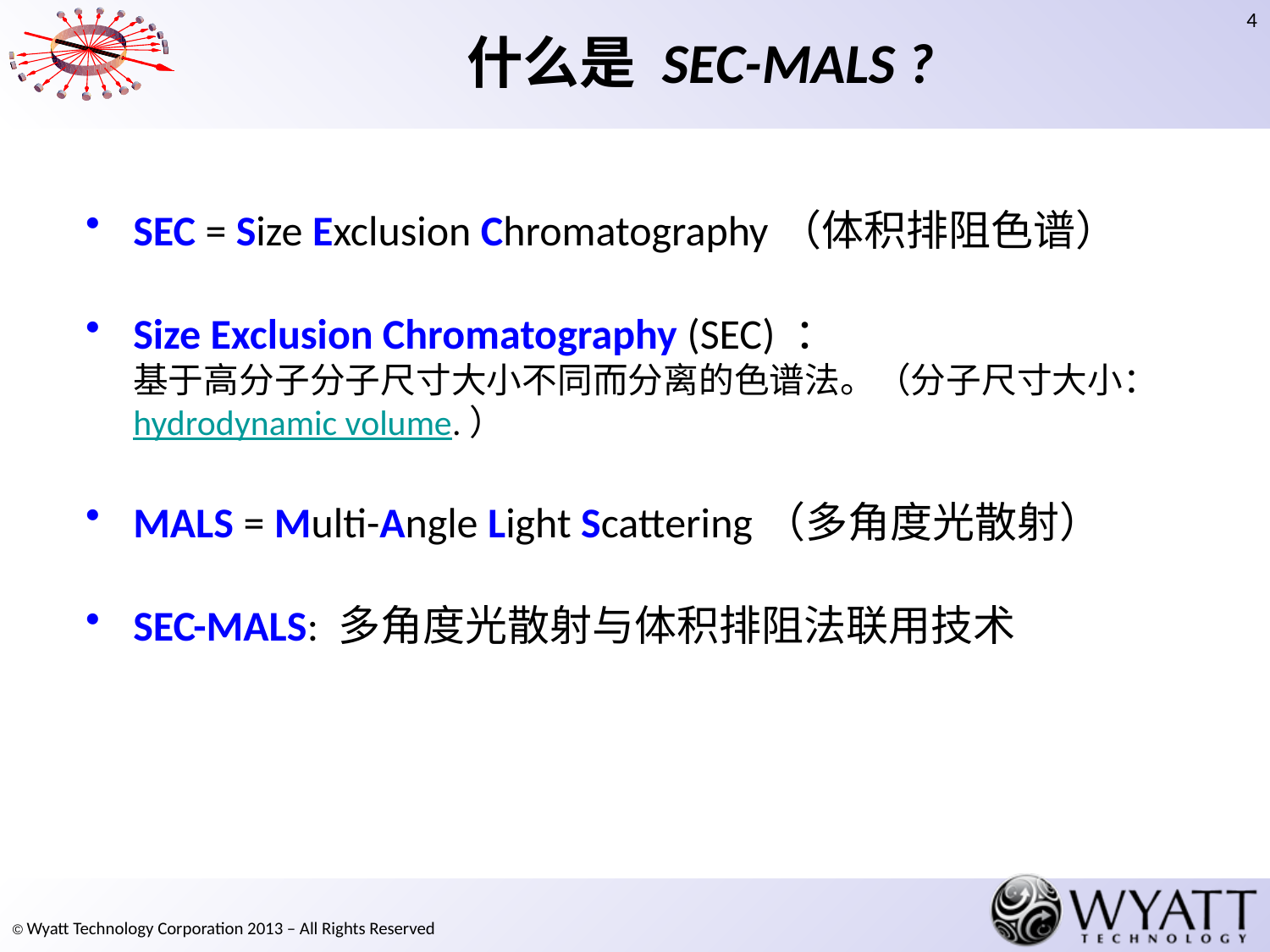

# 什么是 SEC-MALS ?
SEC = Size Exclusion Chromatography（体积排阻色谱）
Size Exclusion Chromatography (SEC) ：
基于高分子分子尺寸大小不同而分离的色谱法。（分子尺寸大小：hydrodynamic volume.）
MALS = Multi-Angle Light Scattering（多角度光散射）
SEC-MALS: 多角度光散射与体积排阻法联用技术